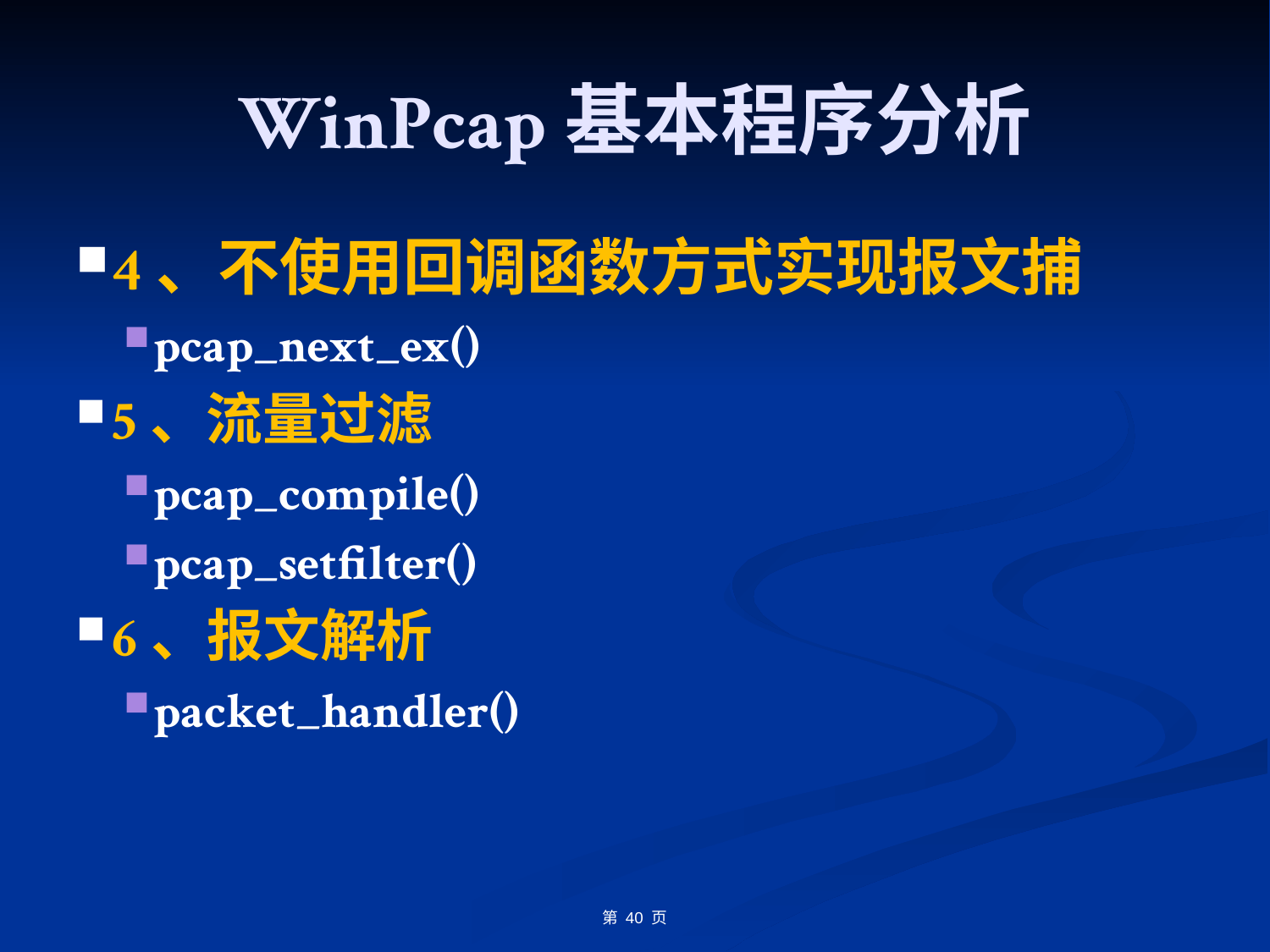

# WinPcap基本程序分析
4、不使用回调函数方式实现报文捕
pcap_next_ex()
5、流量过滤
pcap_compile()
pcap_setfilter()
6、报文解析
packet_handler()
第 40 页